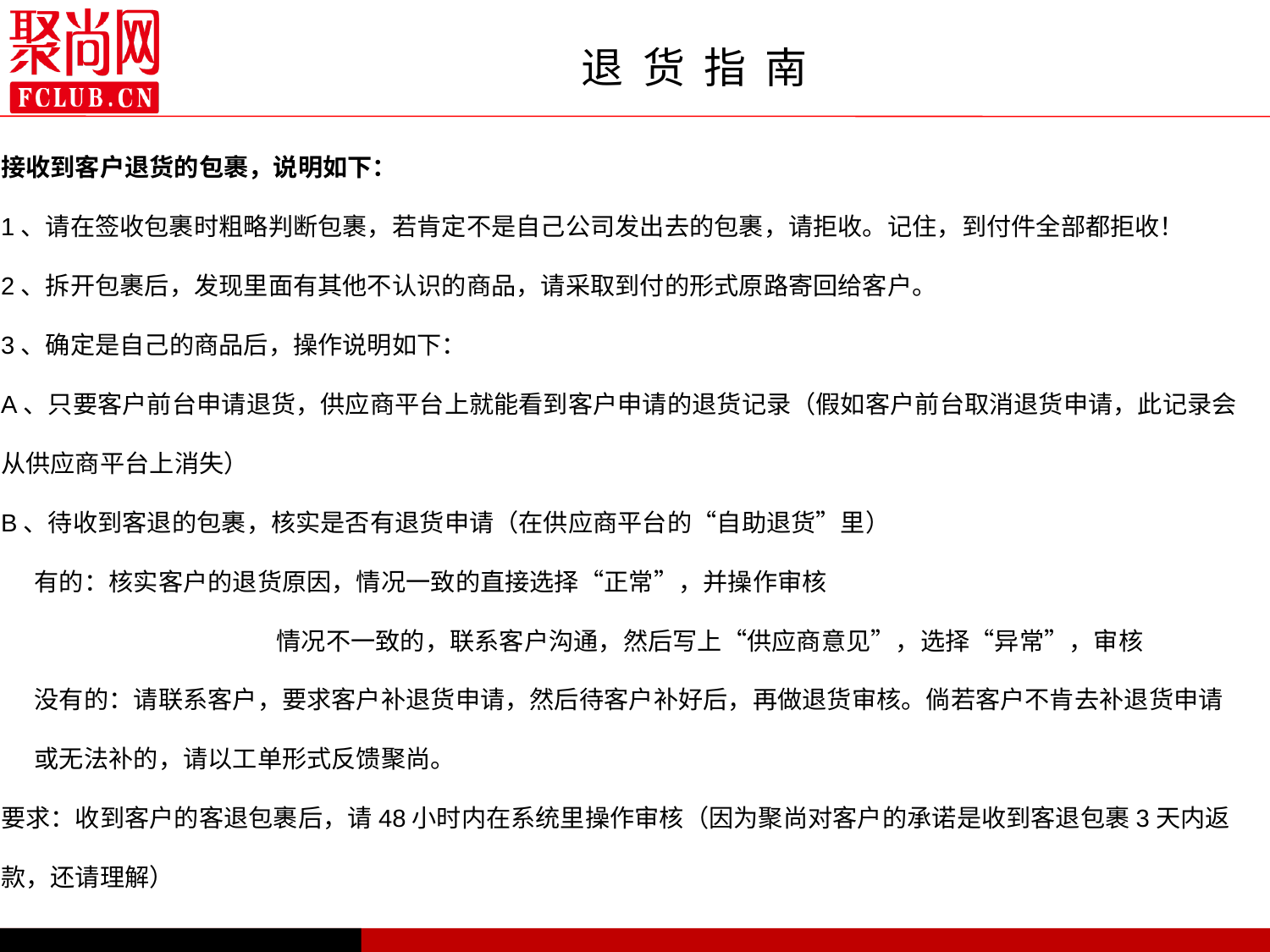

# 退  货  指  南
接收到客户退货的包裹，说明如下：
1、请在签收包裹时粗略判断包裹，若肯定不是自己公司发出去的包裹，请拒收。记住，到付件全部都拒收！
2、拆开包裹后，发现里面有其他不认识的商品，请采取到付的形式原路寄回给客户。
3、确定是自己的商品后，操作说明如下：
A、只要客户前台申请退货，供应商平台上就能看到客户申请的退货记录（假如客户前台取消退货申请，此记录会从供应商平台上消失）
B、待收到客退的包裹，核实是否有退货申请（在供应商平台的“自助退货”里）
     有的：核实客户的退货原因，情况一致的直接选择“正常”，并操作审核
                                                 情况不一致的，联系客户沟通，然后写上“供应商意见”，选择“异常”，审核
     没有的：请联系客户，要求客户补退货申请，然后待客户补好后，再做退货审核。倘若客户不肯去补退货申请
     或无法补的，请以工单形式反馈聚尚。
要求：收到客户的客退包裹后，请48小时内在系统里操作审核（因为聚尚对客户的承诺是收到客退包裹3天内返款，还请理解）